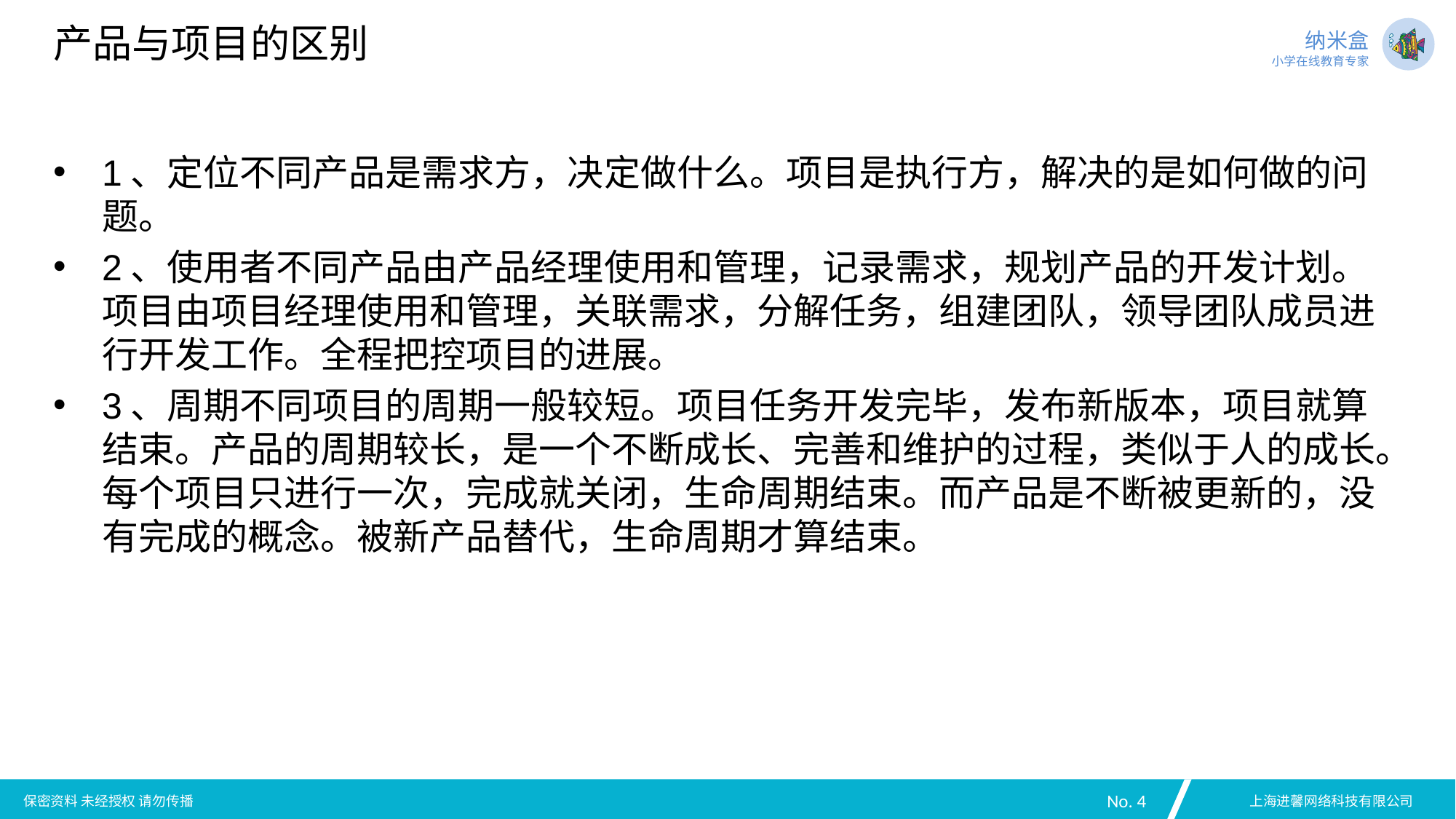

# 产品与项目的区别
1、定位不同产品是需求方，决定做什么。项目是执行方，解决的是如何做的问题。
2、使用者不同产品由产品经理使用和管理，记录需求，规划产品的开发计划。项目由项目经理使用和管理，关联需求，分解任务，组建团队，领导团队成员进行开发工作。全程把控项目的进展。
3、周期不同项目的周期一般较短。项目任务开发完毕，发布新版本，项目就算结束。产品的周期较长，是一个不断成长、完善和维护的过程，类似于人的成长。每个项目只进行一次，完成就关闭，生命周期结束。而产品是不断被更新的，没有完成的概念。被新产品替代，生命周期才算结束。
No. 4